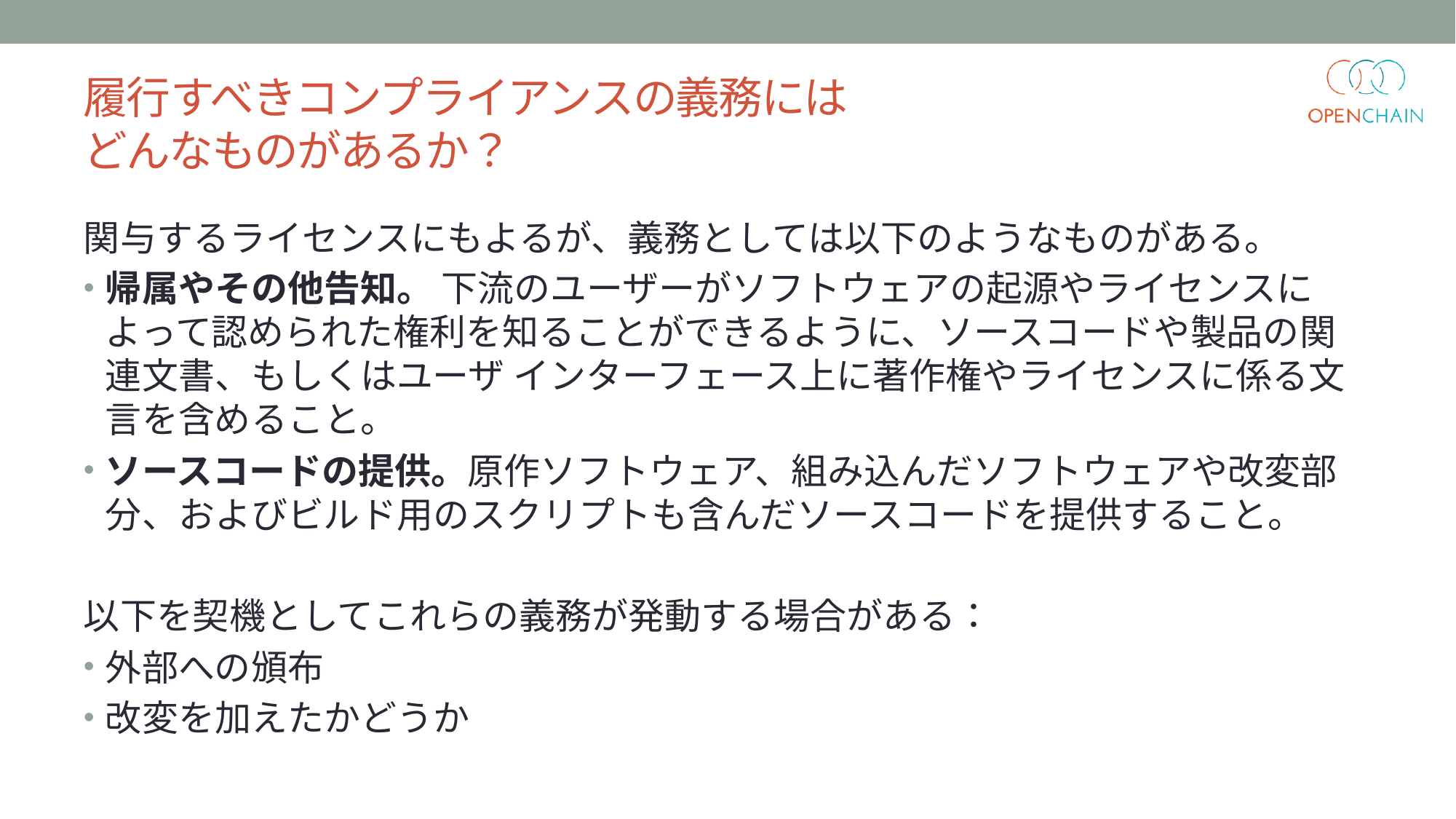

# 履行すべきコンプライアンスの義務には どんなものがあるか？
関与するライセンスにもよるが、義務としては以下のようなものがある。
帰属やその他告知。 下流のユーザーがソフトウェアの起源やライセンスによって認められた権利を知ることができるように、ソースコードや製品の関連文書、もしくはユーザ インターフェース上に著作権やライセンスに係る文言を含めること。
ソースコードの提供。原作ソフトウェア、組み込んだソフトウェアや改変部分、およびビルド用のスクリプトも含んだソースコードを提供すること。

以下を契機としてこれらの義務が発動する場合がある：
外部への頒布
改変を加えたかどうか